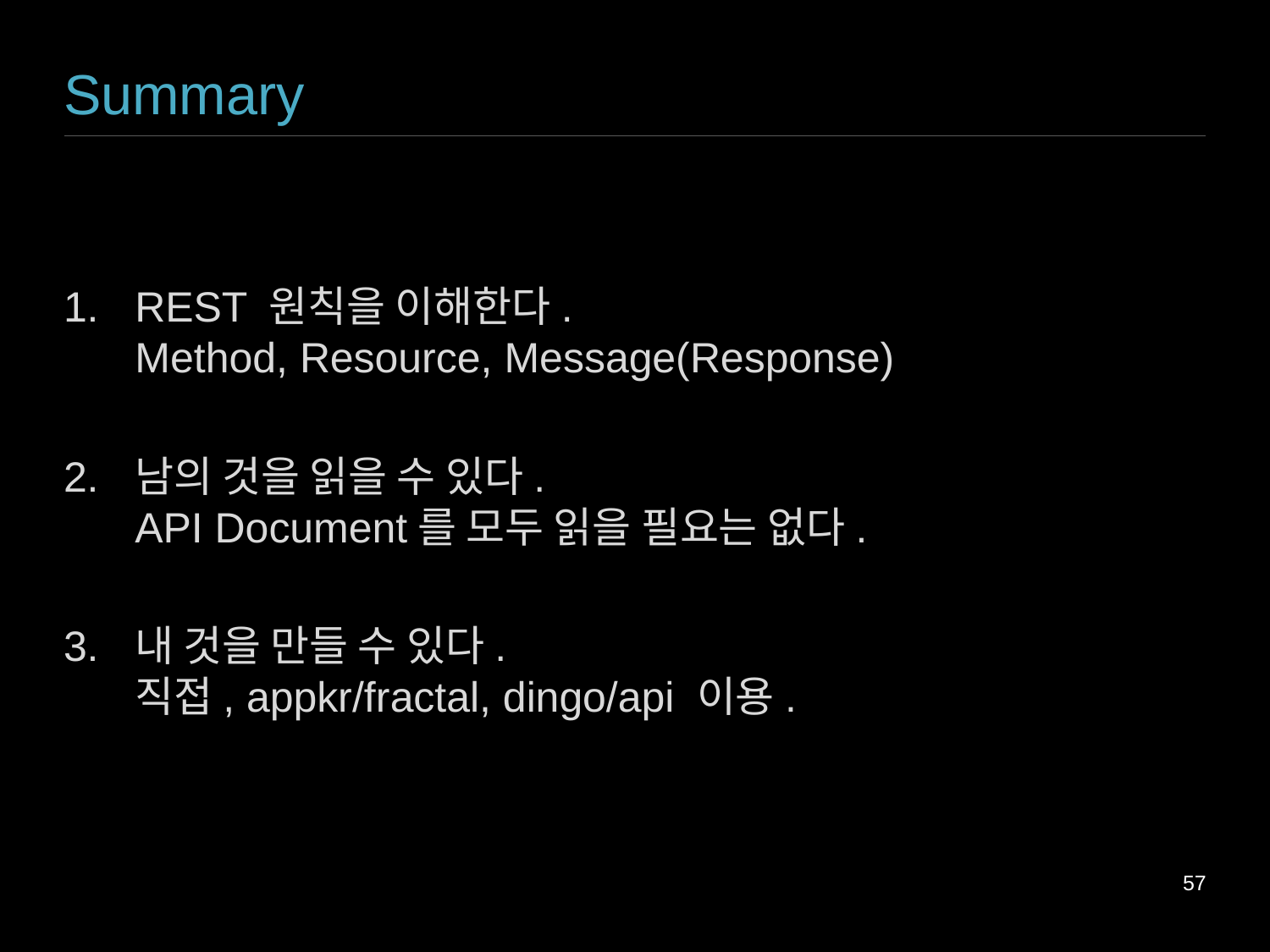

# Summary
REST 원칙을 이해한다.
Method, Resource, Message(Response)

남의 것을 읽을 수 있다.
API Document를 모두 읽을 필요는 없다.

내 것을 만들 수 있다.
직접, appkr/fractal, dingo/api 이용.
57